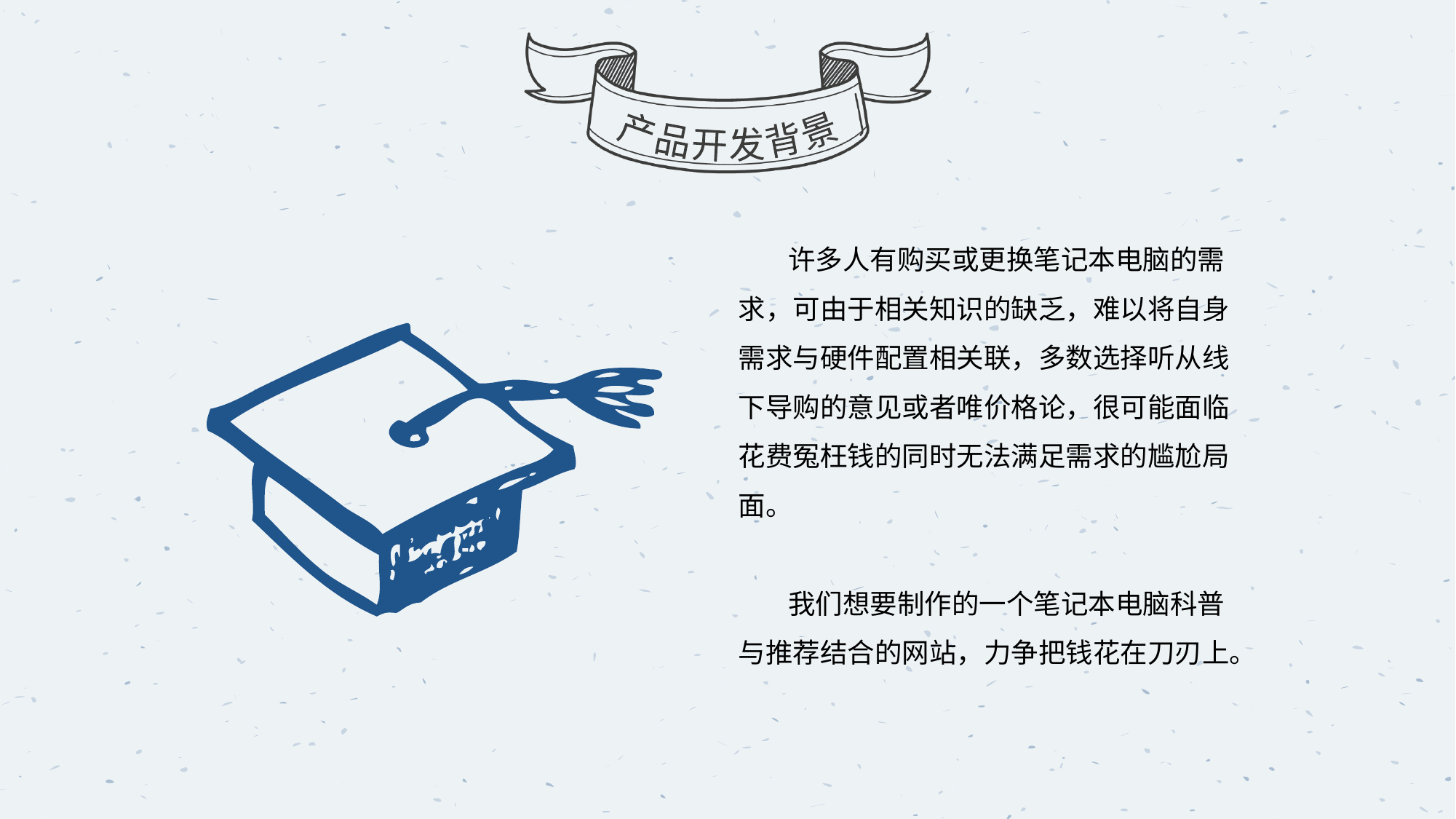

产品开发背景
       许多人有购买或更换笔记本电脑的需求，可由于相关知识的缺乏，难以将自身需求与硬件配置相关联，多数选择听从线下导购的意见或者唯价格论，很可能面临花费冤枉钱的同时无法满足需求的尴尬局面。

       我们想要制作的一个笔记本电脑科普与推荐结合的网站，力争把钱花在刀刃上。